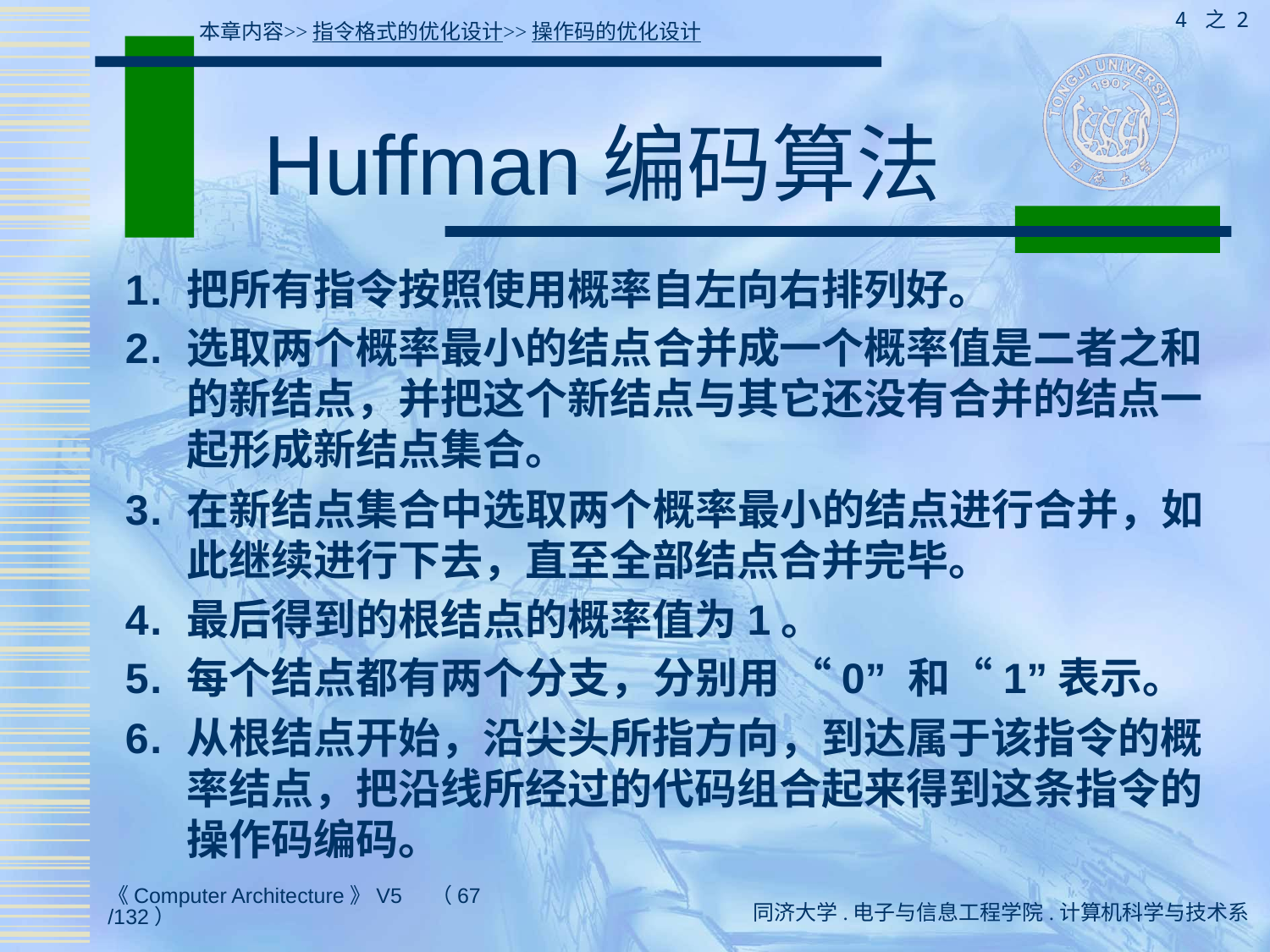

4 之 2
本章内容>>指令格式的优化设计>>操作码的优化设计
# Huffman编码算法
把所有指令按照使用概率自左向右排列好。
选取两个概率最小的结点合并成一个概率值是二者之和的新结点，并把这个新结点与其它还没有合并的结点一起形成新结点集合。
在新结点集合中选取两个概率最小的结点进行合并，如此继续进行下去，直至全部结点合并完毕。
最后得到的根结点的概率值为1。
每个结点都有两个分支，分别用 “0” 和“1”表示。
从根结点开始，沿尖头所指方向，到达属于该指令的概率结点，把沿线所经过的代码组合起来得到这条指令的操作码编码。